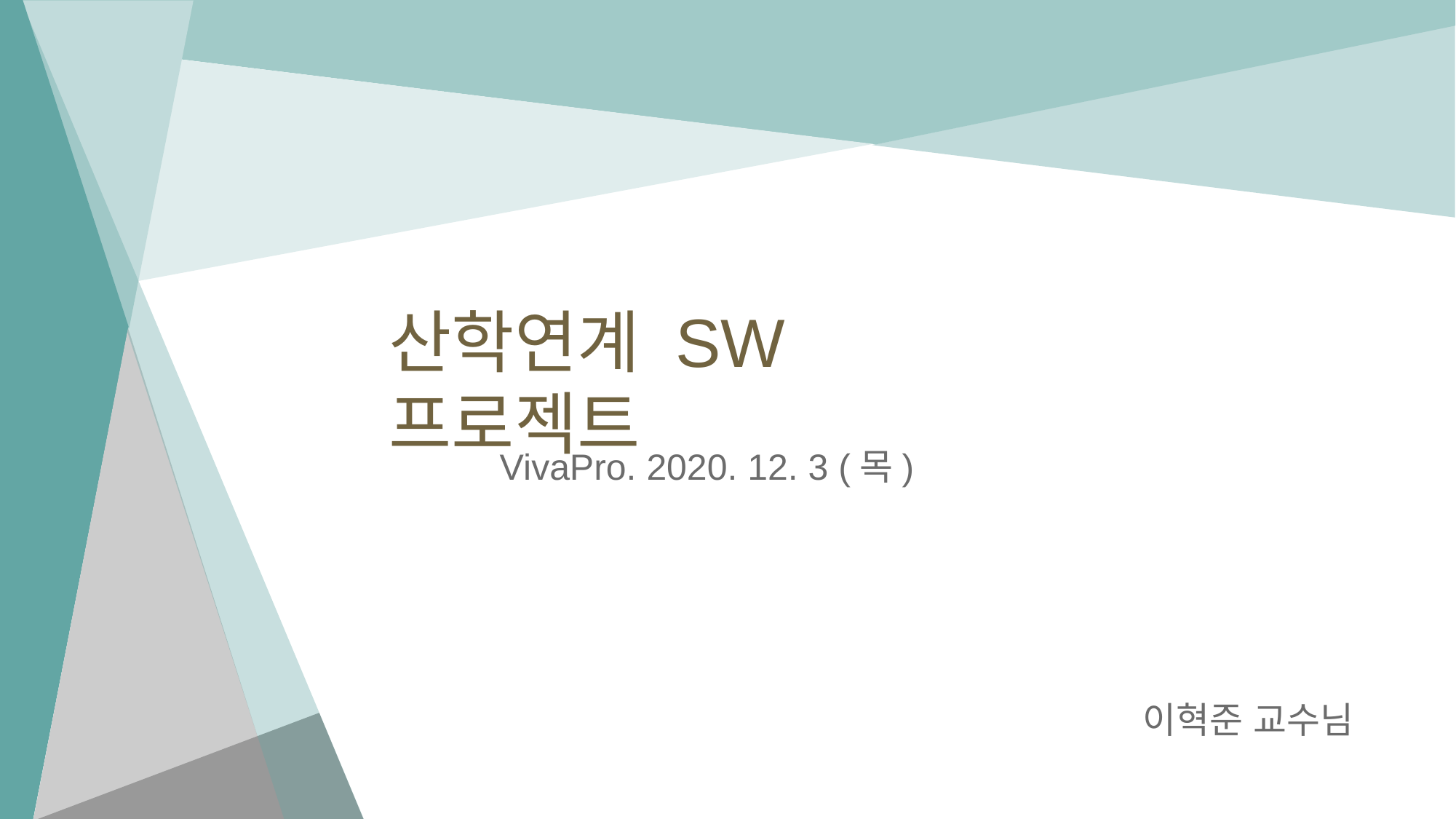

# 산학연계 SW 프로젝트
VivaPro. 2020. 12. 3 (목)
이혁준 교수님